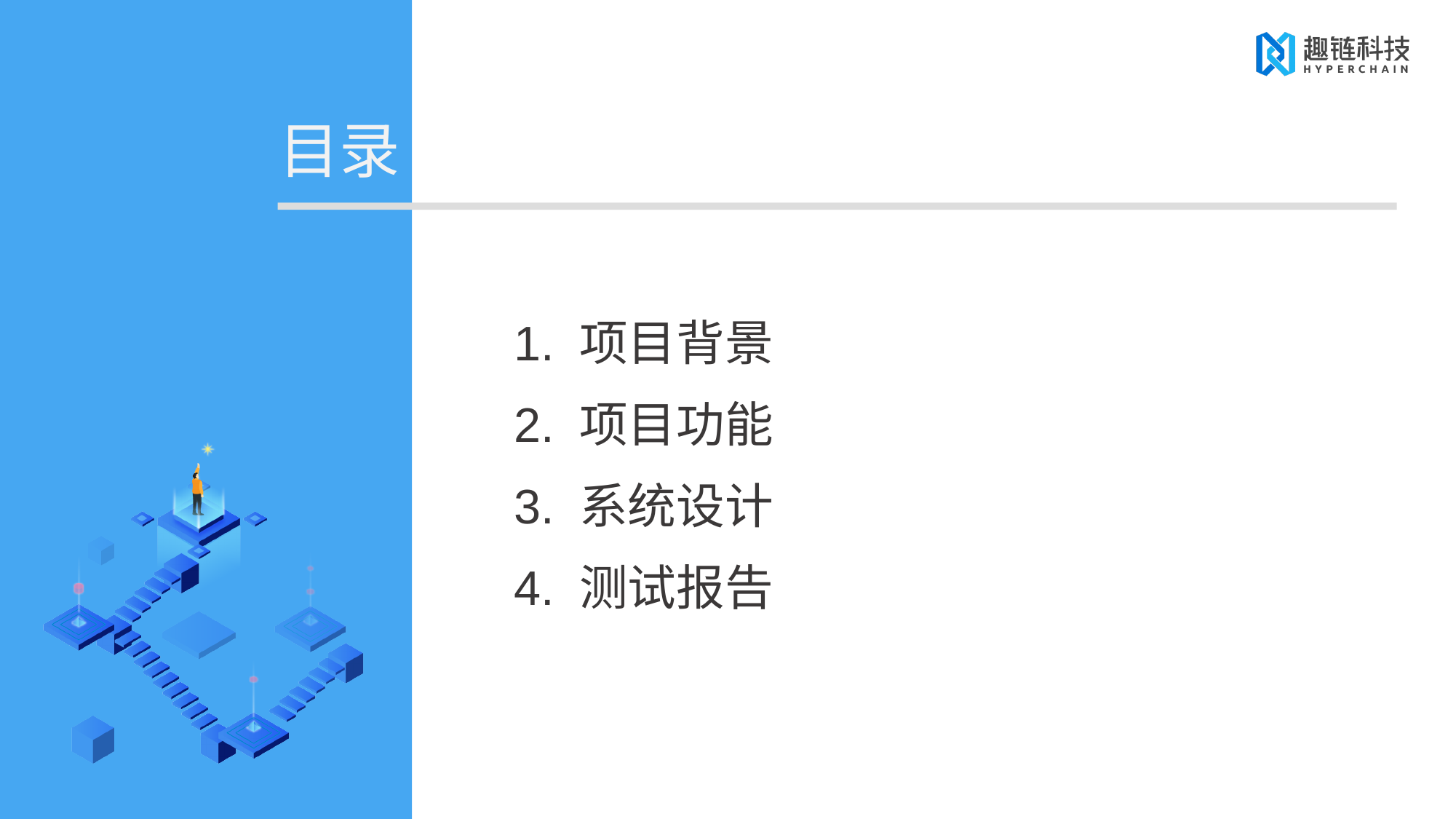

目录
1. 项目背景
2. 项目功能
3. 系统设计
4. 测试报告